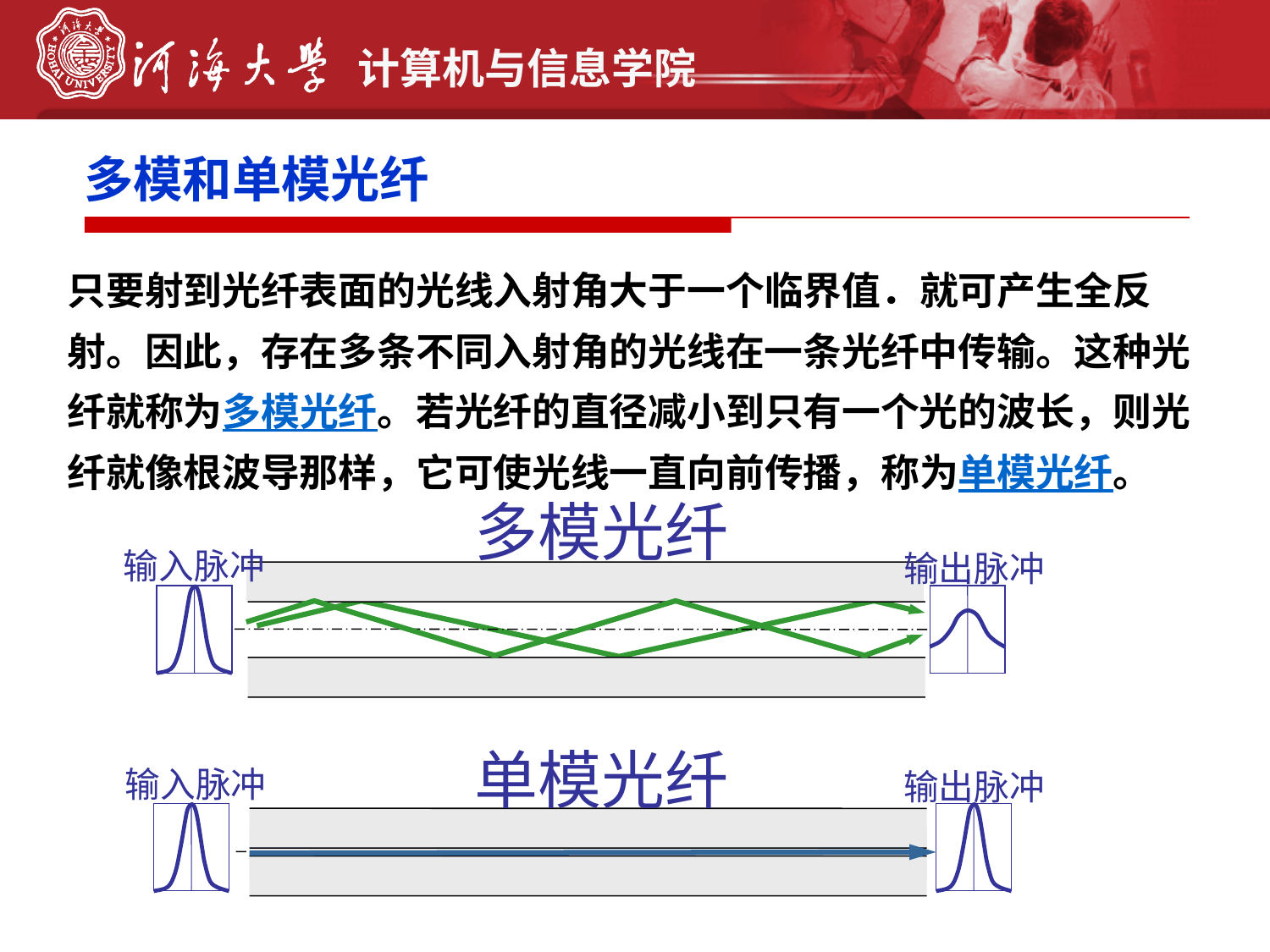

多模和单模光纤
只要射到光纤表面的光线入射角大于一个临界值．就可产生全反射。因此，存在多条不同入射角的光线在一条光纤中传输。这种光纤就称为多模光纤。若光纤的直径减小到只有一个光的波长，则光纤就像根波导那样，它可使光线一直向前传播，称为单模光纤。
多模光纤
输入脉冲

输出脉冲

单模光纤
输入脉冲

输出脉冲